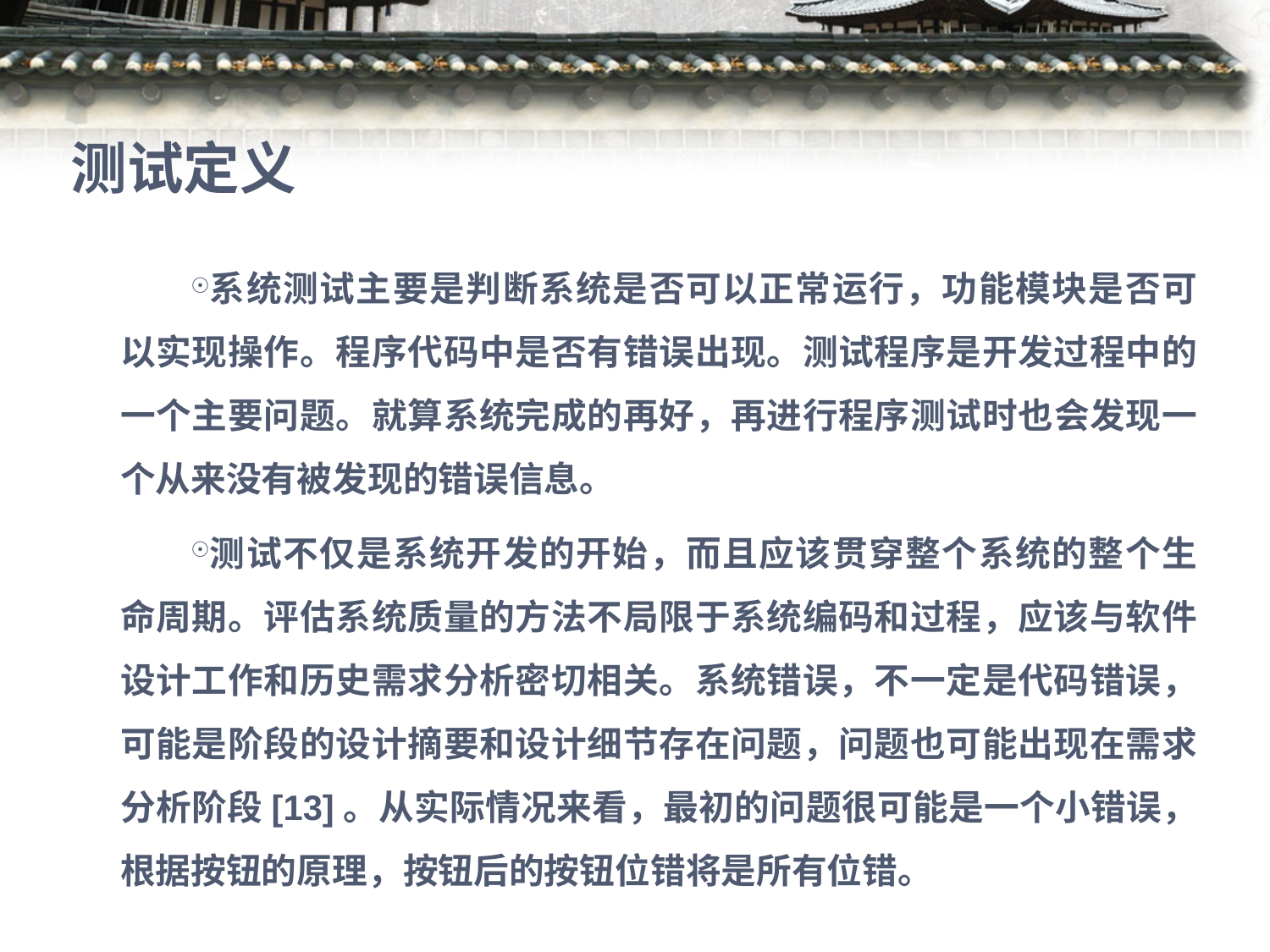

# 测试定义
系统测试主要是判断系统是否可以正常运行，功能模块是否可以实现操作。程序代码中是否有错误出现。测试程序是开发过程中的一个主要问题。就算系统完成的再好，再进行程序测试时也会发现一个从来没有被发现的错误信息。
测试不仅是系统开发的开始，而且应该贯穿整个系统的整个生命周期。评估系统质量的方法不局限于系统编码和过程，应该与软件设计工作和历史需求分析密切相关。系统错误，不一定是代码错误，可能是阶段的设计摘要和设计细节存在问题，问题也可能出现在需求分析阶段[13]。从实际情况来看，最初的问题很可能是一个小错误，根据按钮的原理，按钮后的按钮位错将是所有位错。